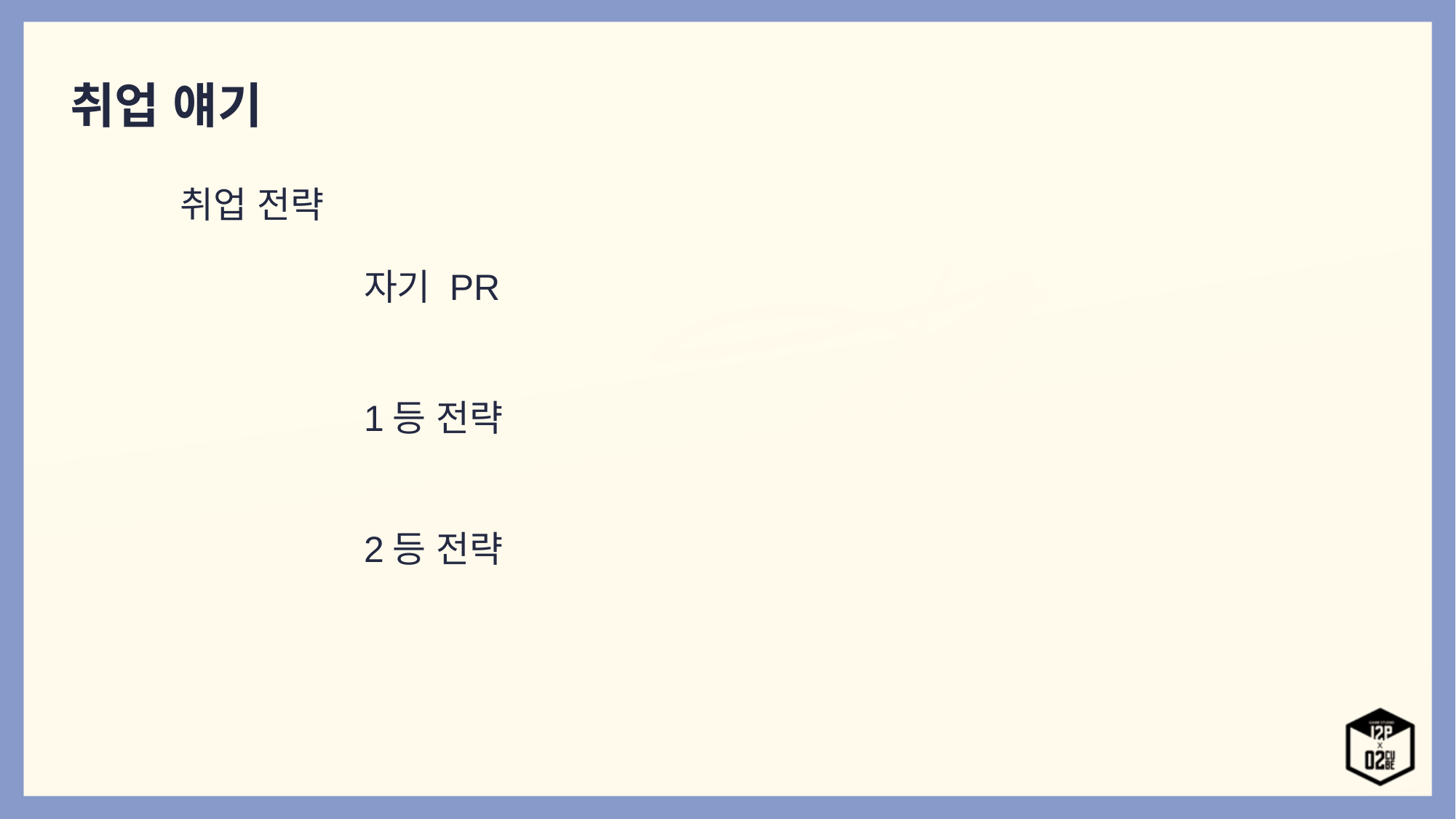

취업 얘기
취업 전략
자기 PR

1등 전략

2등 전략